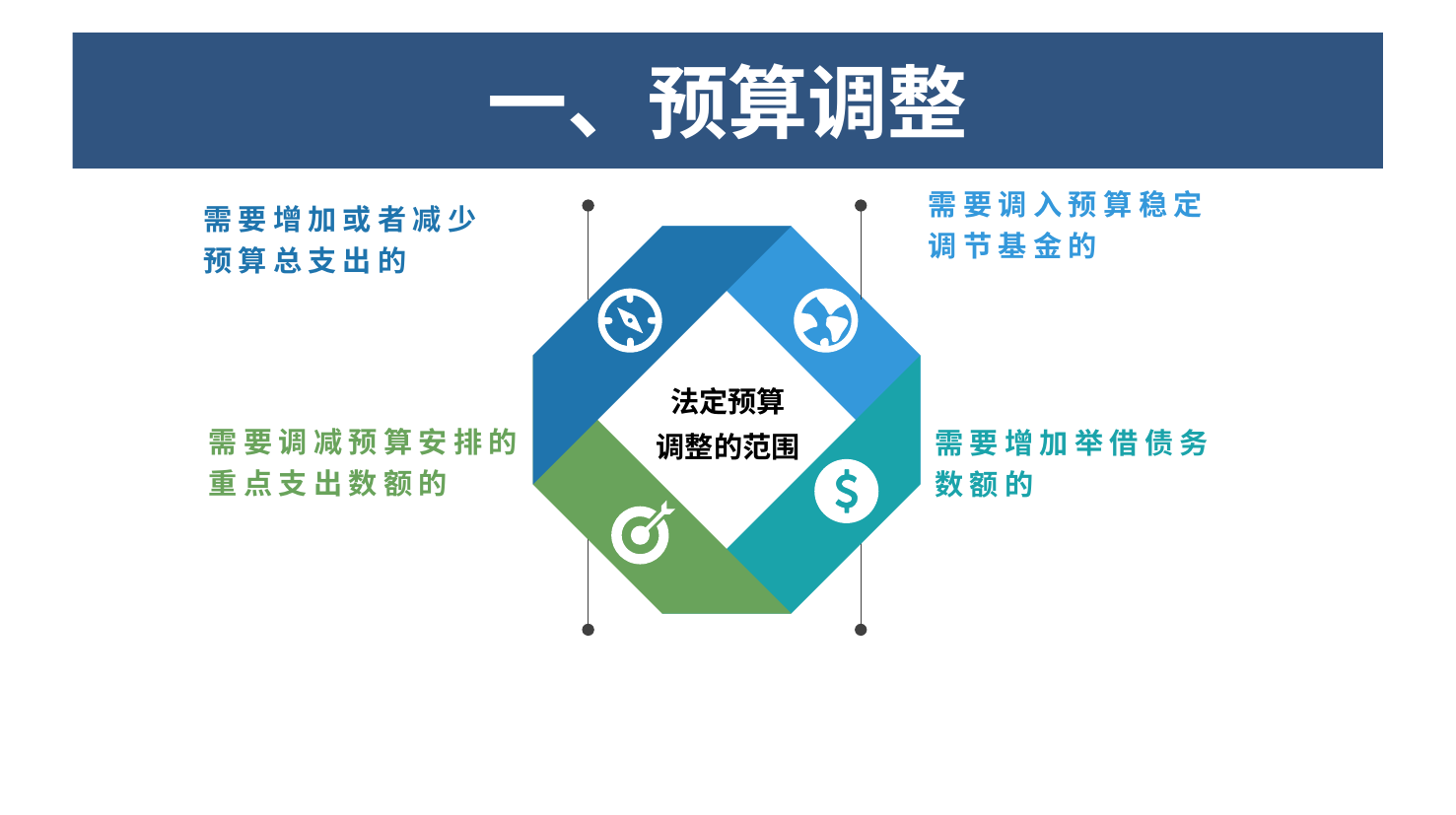

一、预算调整
# 一、预算调整
（二）法定预算调整的范围
需要调入预算稳定
调节基金的
需要增加或者减少
预算总支出的

法定预算
调整的范围
需要调减预算安排的重点支出数额的
需要增加举借债务数额的